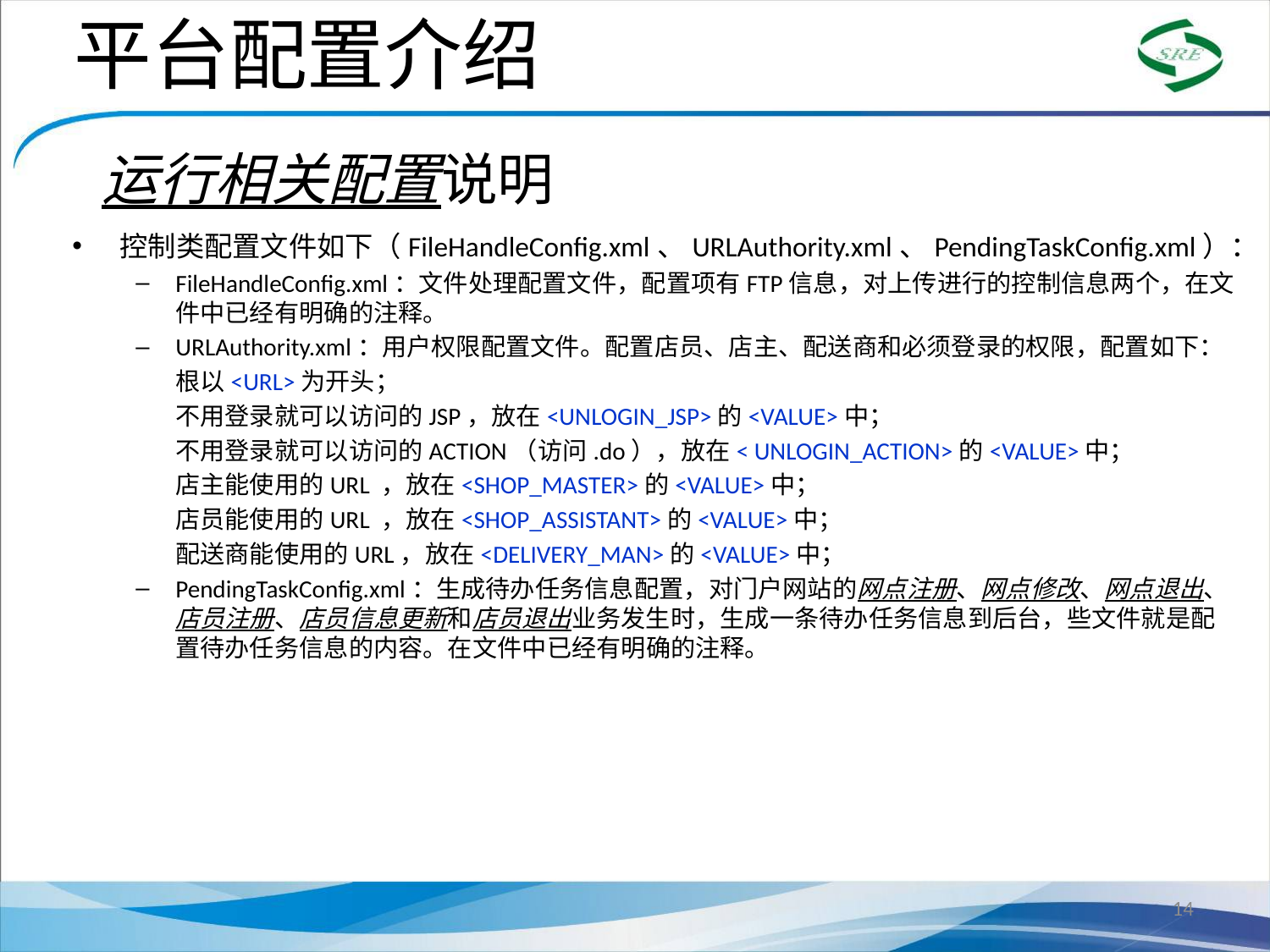

平台配置介绍
运行相关配置说明
控制类配置文件如下（FileHandleConfig.xml、URLAuthority.xml、PendingTaskConfig.xml）：
FileHandleConfig.xml：文件处理配置文件，配置项有FTP信息，对上传进行的控制信息两个，在文件中已经有明确的注释。
URLAuthority.xml：用户权限配置文件。配置店员、店主、配送商和必须登录的权限，配置如下：
	根以<URL>为开头；
	不用登录就可以访问的JSP，放在<UNLOGIN_JSP>的<VALUE>中；
	不用登录就可以访问的ACTION（访问.do），放在< UNLOGIN_ACTION>的<VALUE>中；
	店主能使用的URL ，放在<SHOP_MASTER>的<VALUE>中；
	店员能使用的URL ，放在<SHOP_ASSISTANT>的<VALUE>中；
	配送商能使用的URL，放在<DELIVERY_MAN>的<VALUE>中；
PendingTaskConfig.xml：生成待办任务信息配置，对门户网站的网点注册、网点修改、网点退出、店员注册、店员信息更新和店员退出业务发生时，生成一条待办任务信息到后台，些文件就是配置待办任务信息的内容。在文件中已经有明确的注释。

14